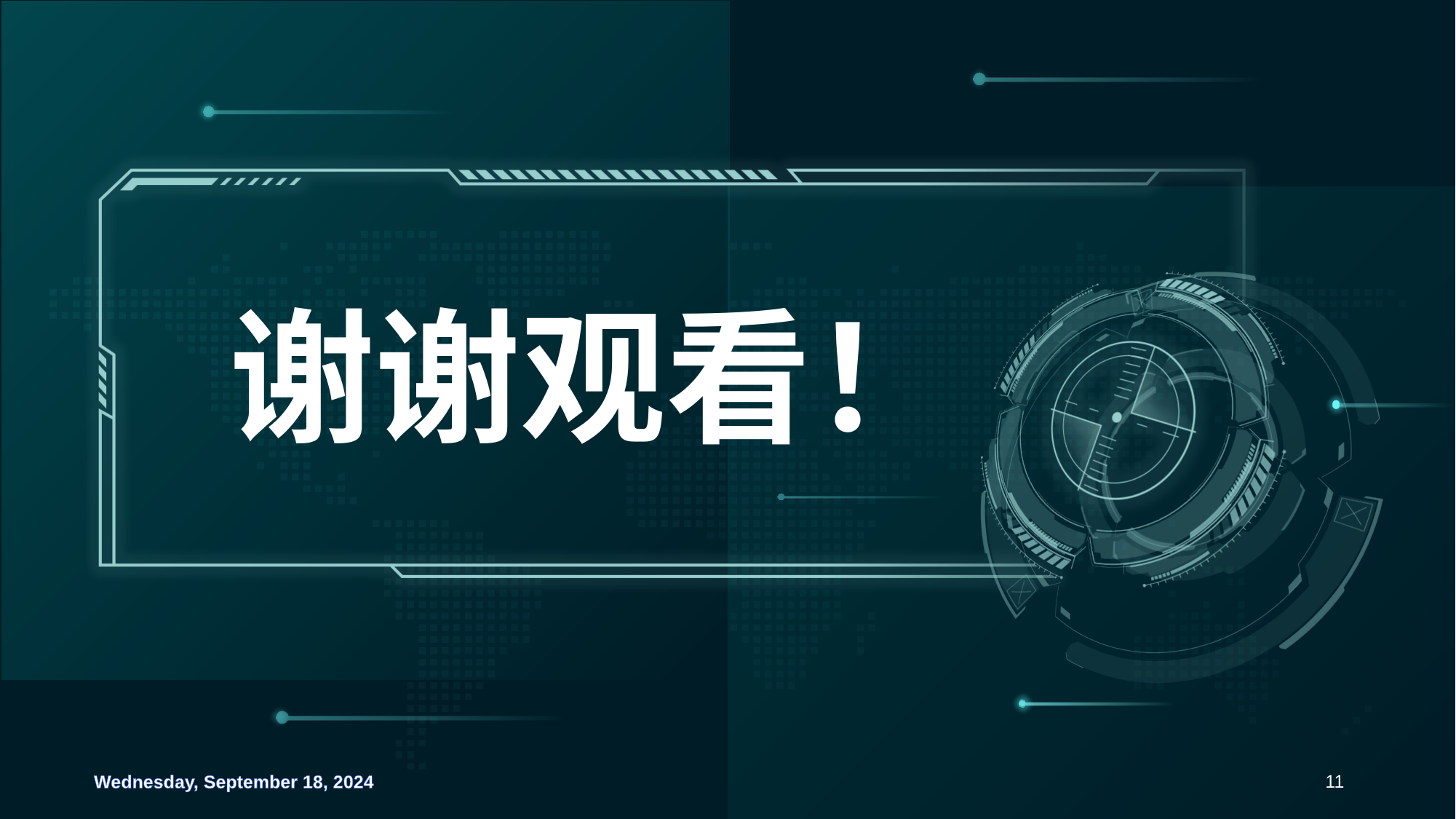

# 谢谢观看！
Wednesday, September 18, 2024
11